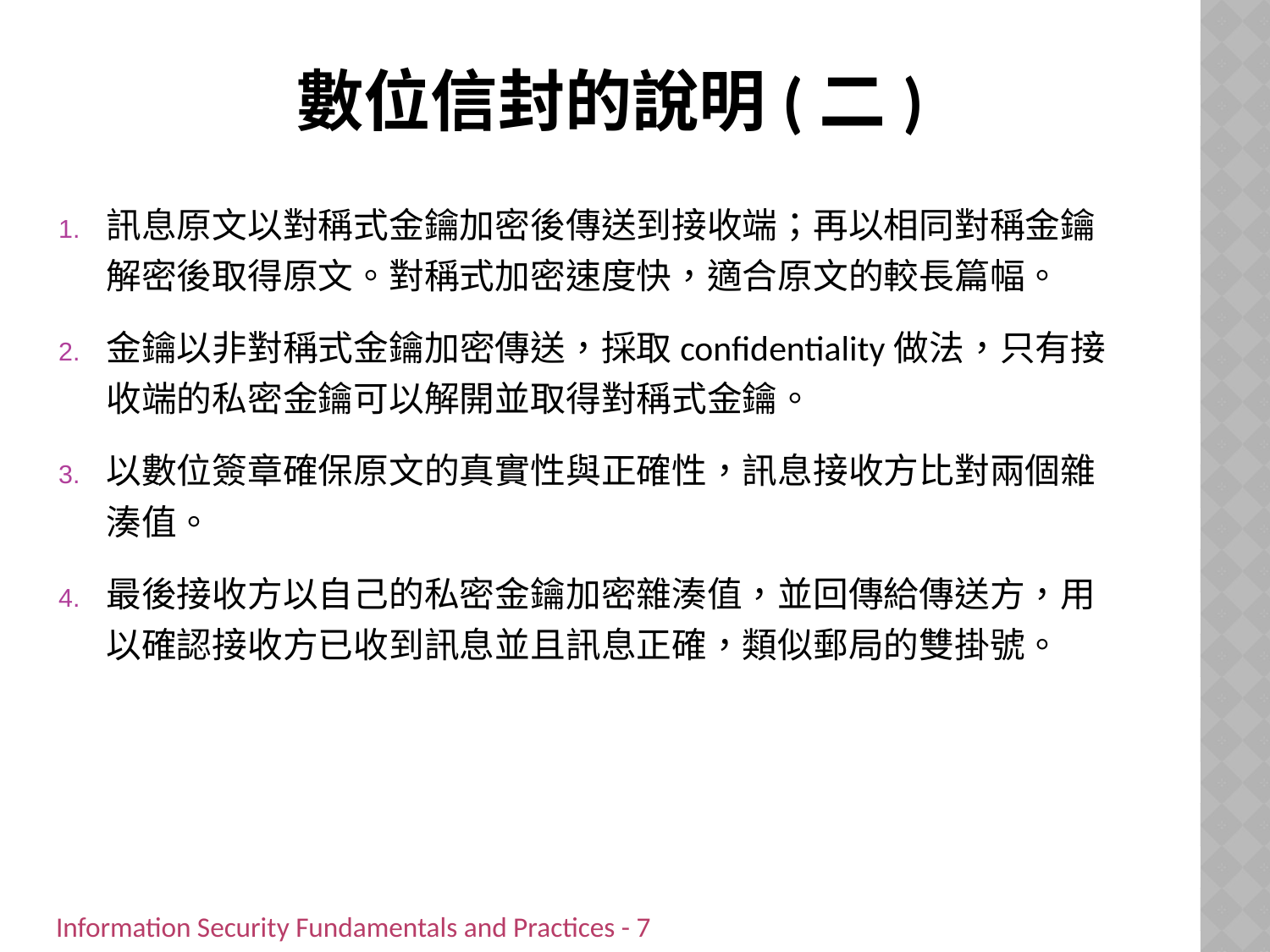

# 數位信封的說明(二)
訊息原文以對稱式金鑰加密後傳送到接收端；再以相同對稱金鑰解密後取得原文。對稱式加密速度快，適合原文的較長篇幅。
金鑰以非對稱式金鑰加密傳送，採取confidentiality做法，只有接收端的私密金鑰可以解開並取得對稱式金鑰。
以數位簽章確保原文的真實性與正確性，訊息接收方比對兩個雜湊值。
最後接收方以自己的私密金鑰加密雜湊值，並回傳給傳送方，用以確認接收方已收到訊息並且訊息正確，類似郵局的雙掛號。